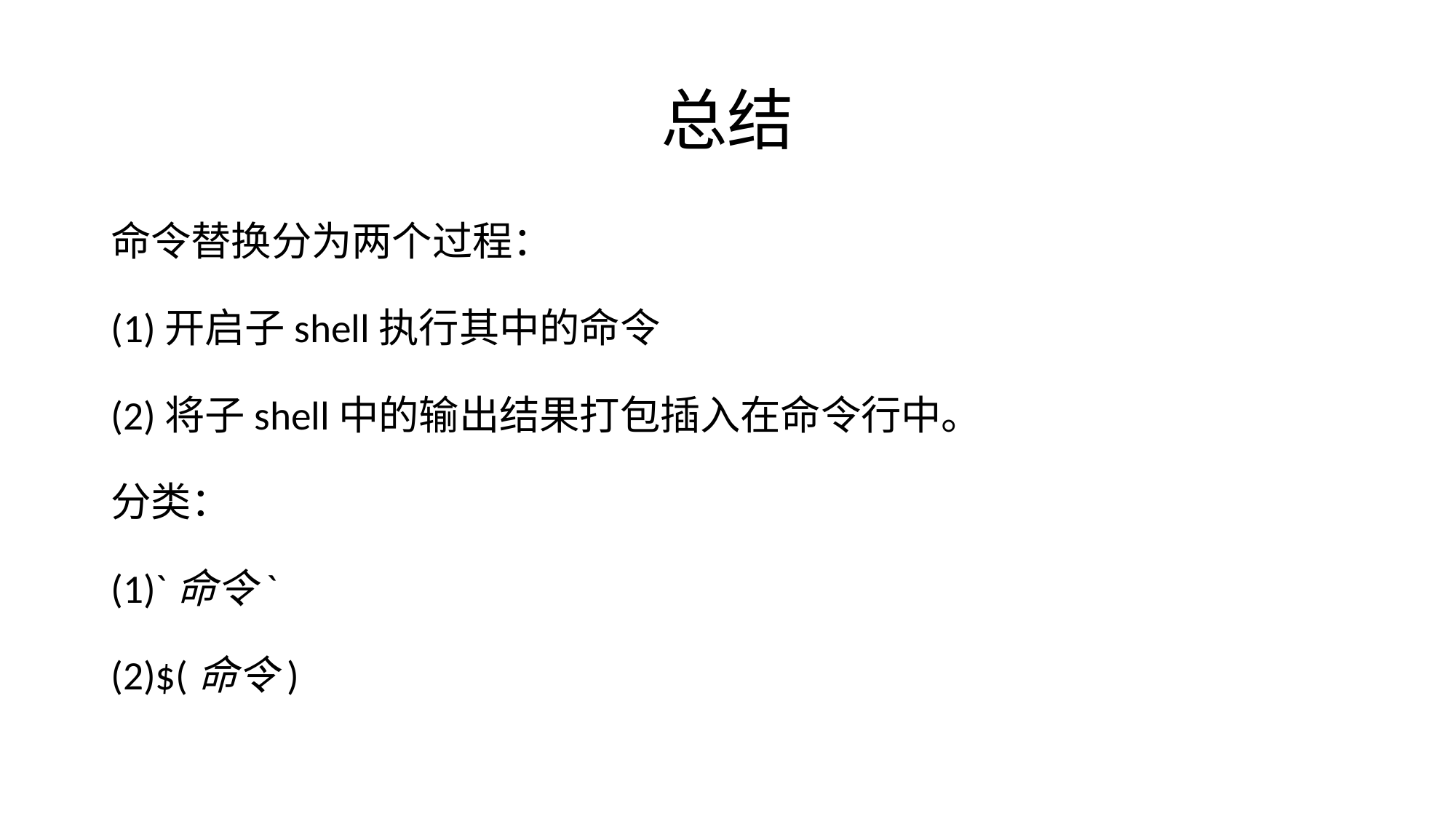

# 总结
命令替换分为两个过程：
(1)开启子shell执行其中的命令
(2)将子shell中的输出结果打包插入在命令行中。
分类：
(1)`命令`
(2)$(命令)